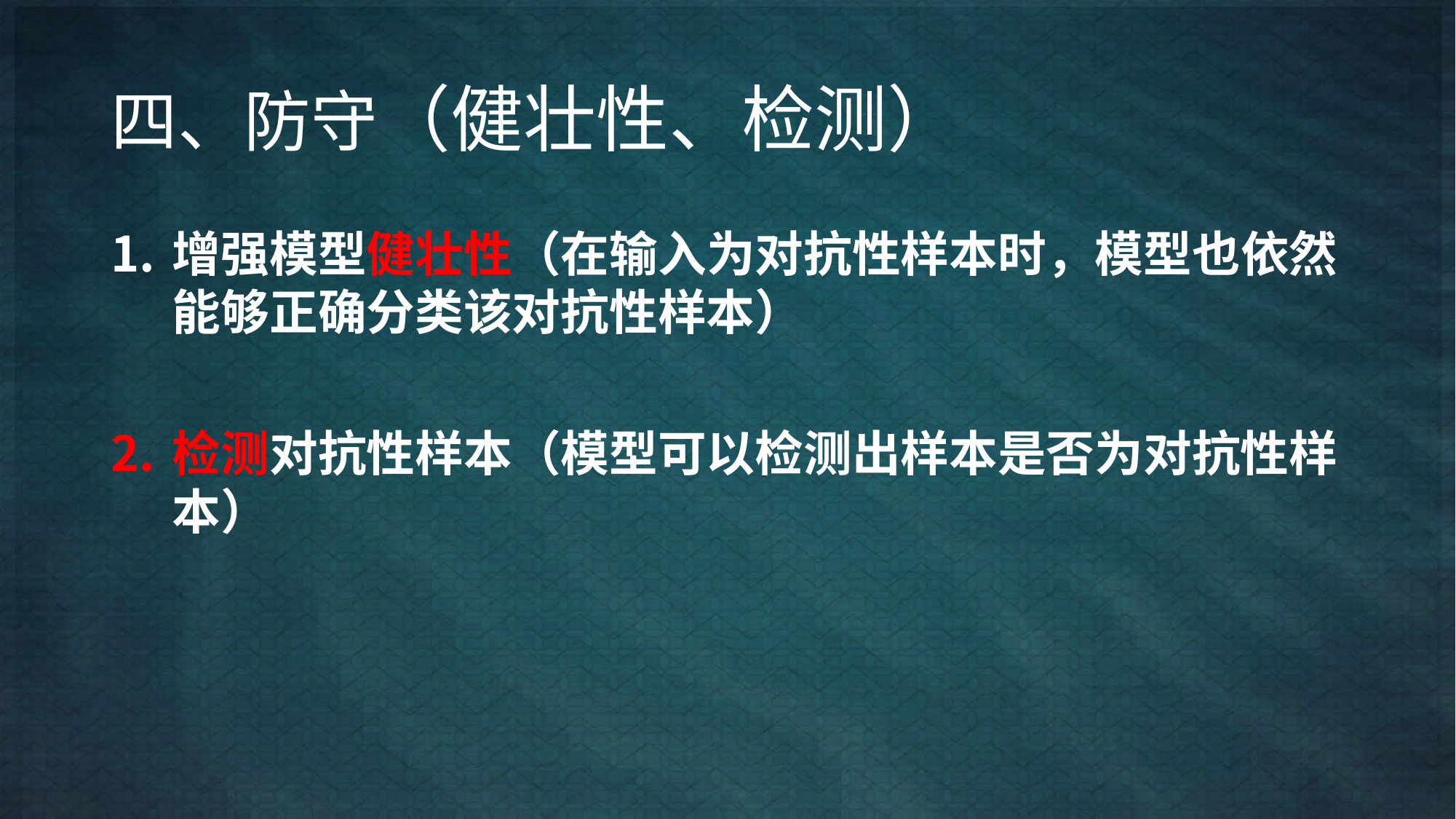

# 四、防守（健壮性、检测）
增强模型健壮性（在输入为对抗性样本时，模型也依然能够正确分类该对抗性样本）

检测对抗性样本（模型可以检测出样本是否为对抗性样本）